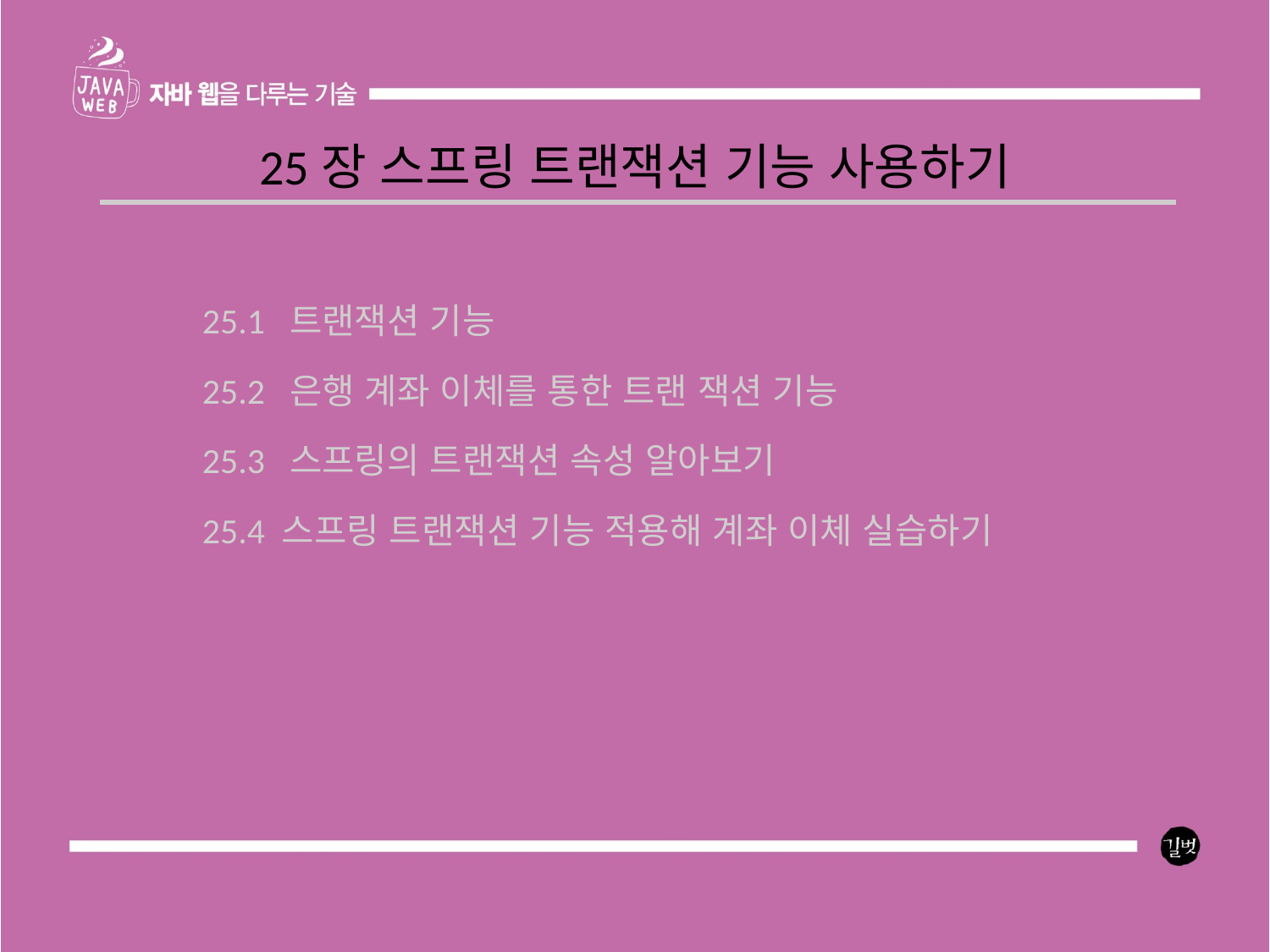

25장 스프링 트랜잭션 기능 사용하기
25.1  트랜잭션 기능
25.2  은행 계좌 이체를 통한 트랜 잭션 기능
25.3  스프링의 트랜잭션 속성 알아보기
25.4 스프링 트랜잭션 기능 적용해 계좌 이체 실습하기